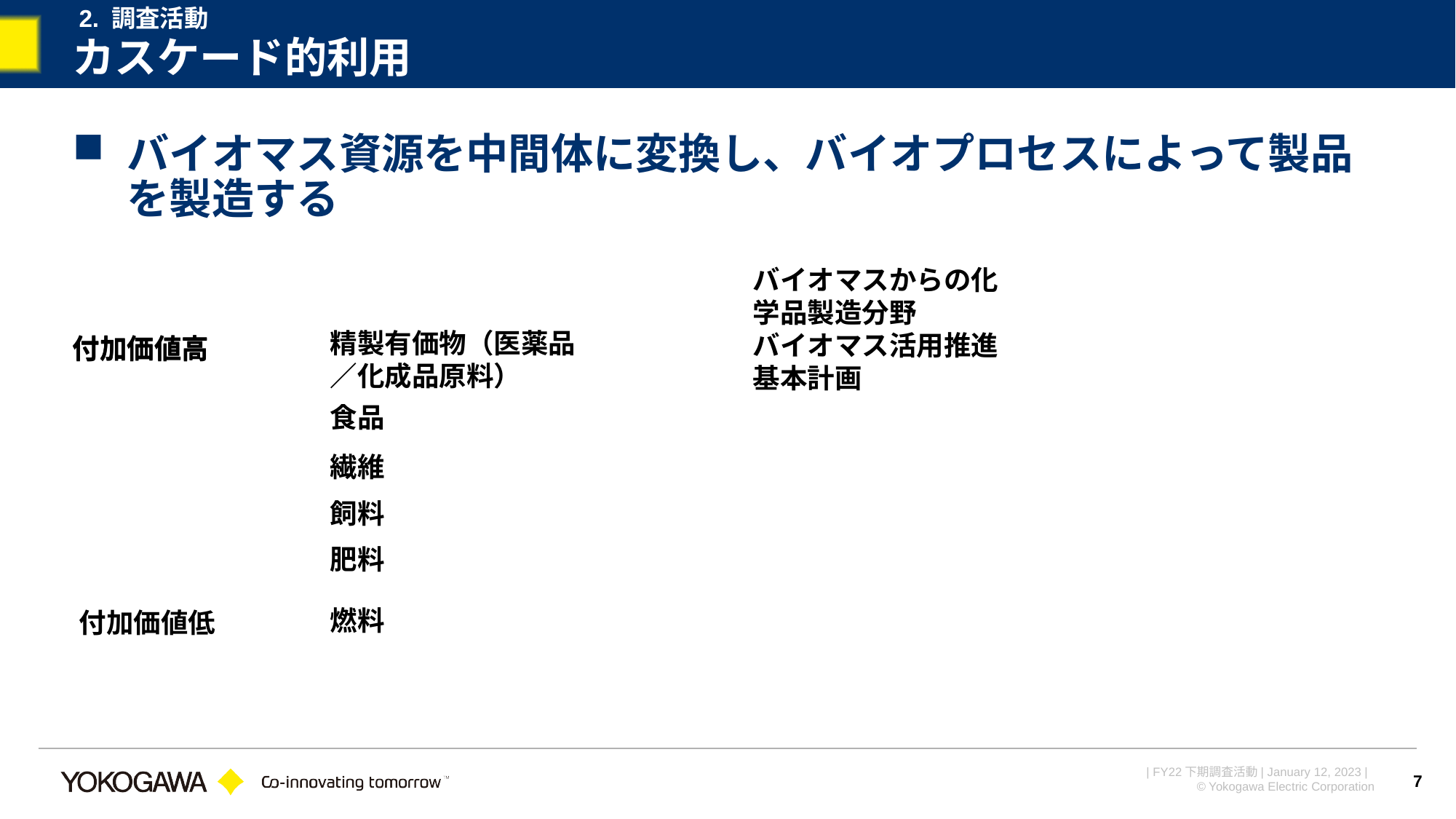

2. 調査活動
カスケード的利用
バイオマス資源を中間体に変換し、バイオプロセスによって製品を製造する
バイオマスからの化学品製造分野
バイオマス活用推進基本計画
精製有価物（医薬品／化成品原料）
付加価値高
付加価値高
食品
繊維
飼料
肥料
燃料
付加価値低
7